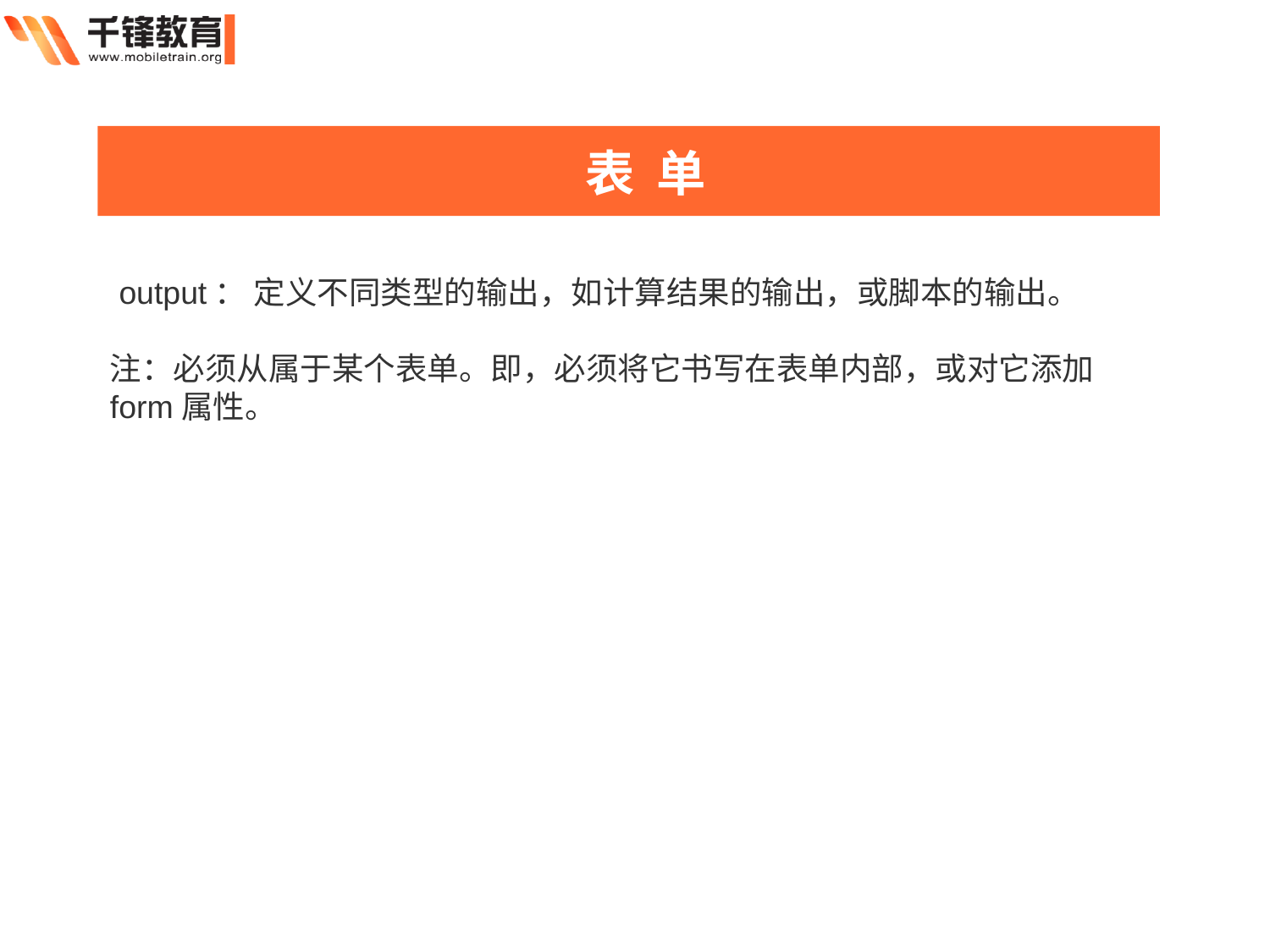

表  单
 output： 定义不同类型的输出，如计算结果的输出，或脚本的输出。

注：必须从属于某个表单。即，必须将它书写在表单内部，或对它添加form属性。